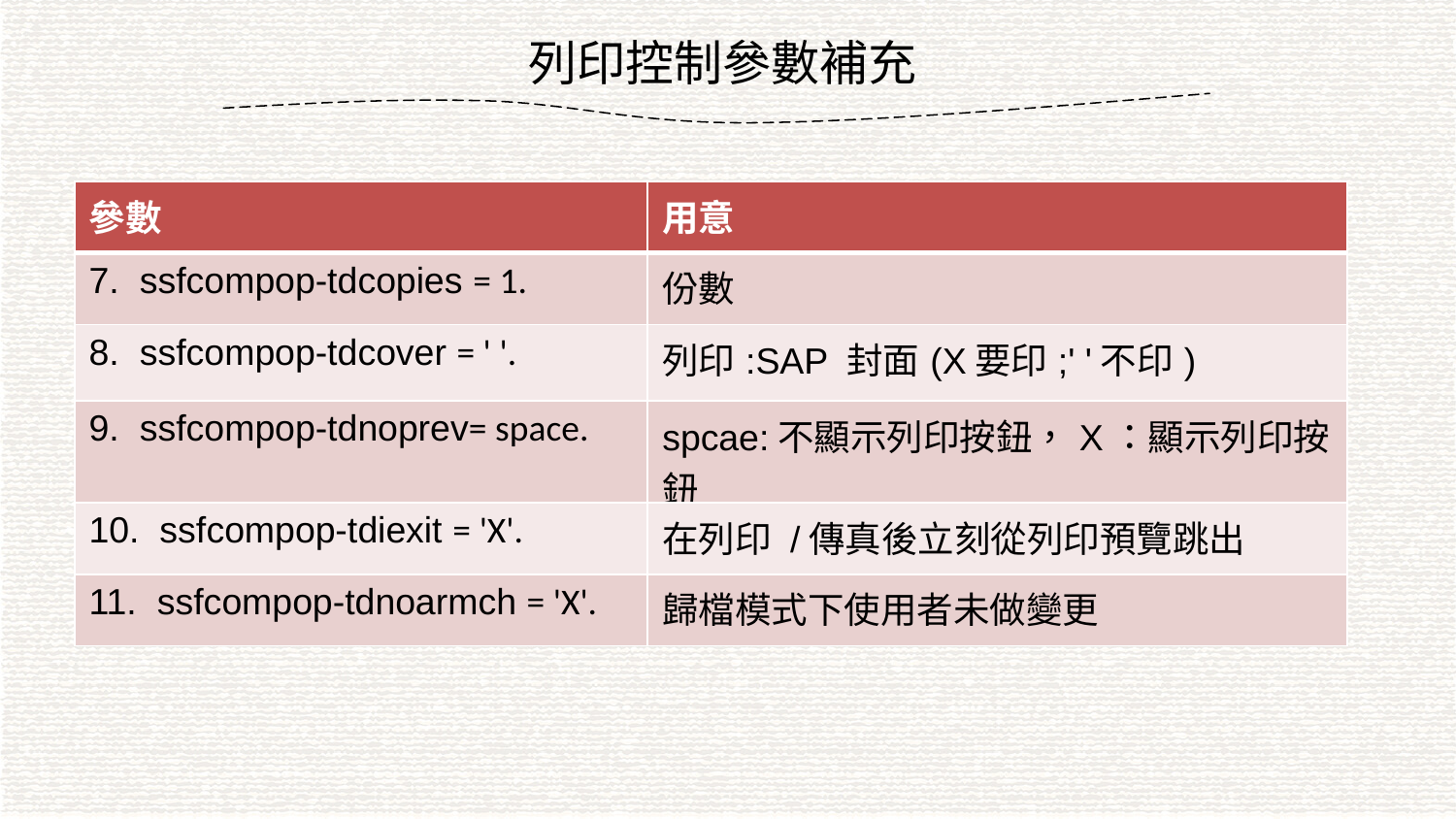

列印控制參數補充

| 參數 | 用意 |
| --- | --- |
| 7. ssfcompop-tdcopies = 1. | 份數 |
| 8. ssfcompop-tdcover = ' '. | 列印:SAP 封面(X要印;' '不印) |
| 9. ssfcompop-tdnoprev= space. | spcae:不顯示列印按鈕，X：顯示列印按鈕 |
| 10. ssfcompop-tdiexit = 'X'. | 在列印 /傳真後立刻從列印預覽跳出 |
| 11. ssfcompop-tdnoarmch = 'X'. | 歸檔模式下使用者未做變更 |